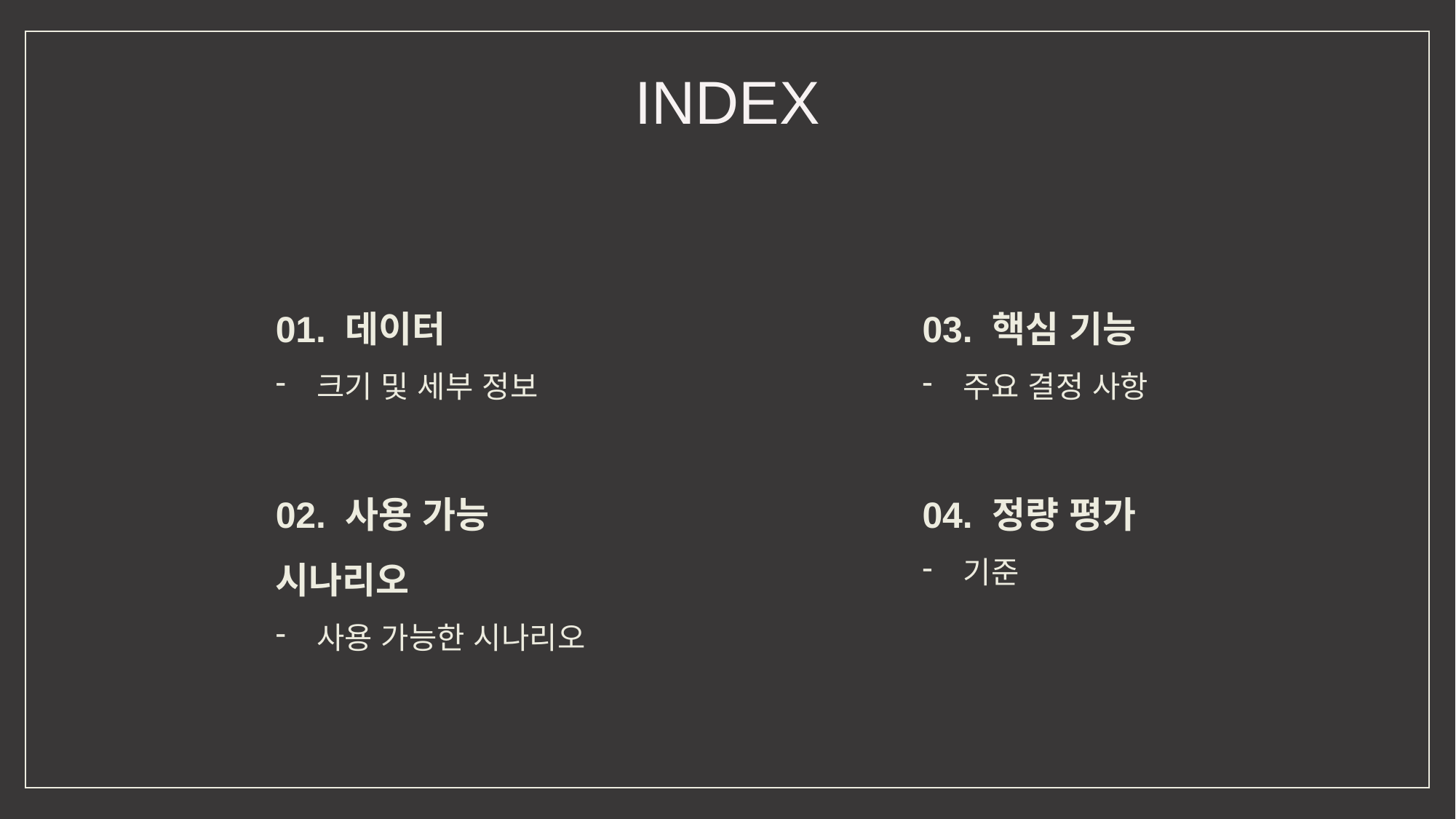

INDEX
01. 데이터
크기 및 세부 정보

02. 사용 가능 시나리오
사용 가능한 시나리오
03. 핵심 기능
주요 결정 사항

04. 정량 평가
기준